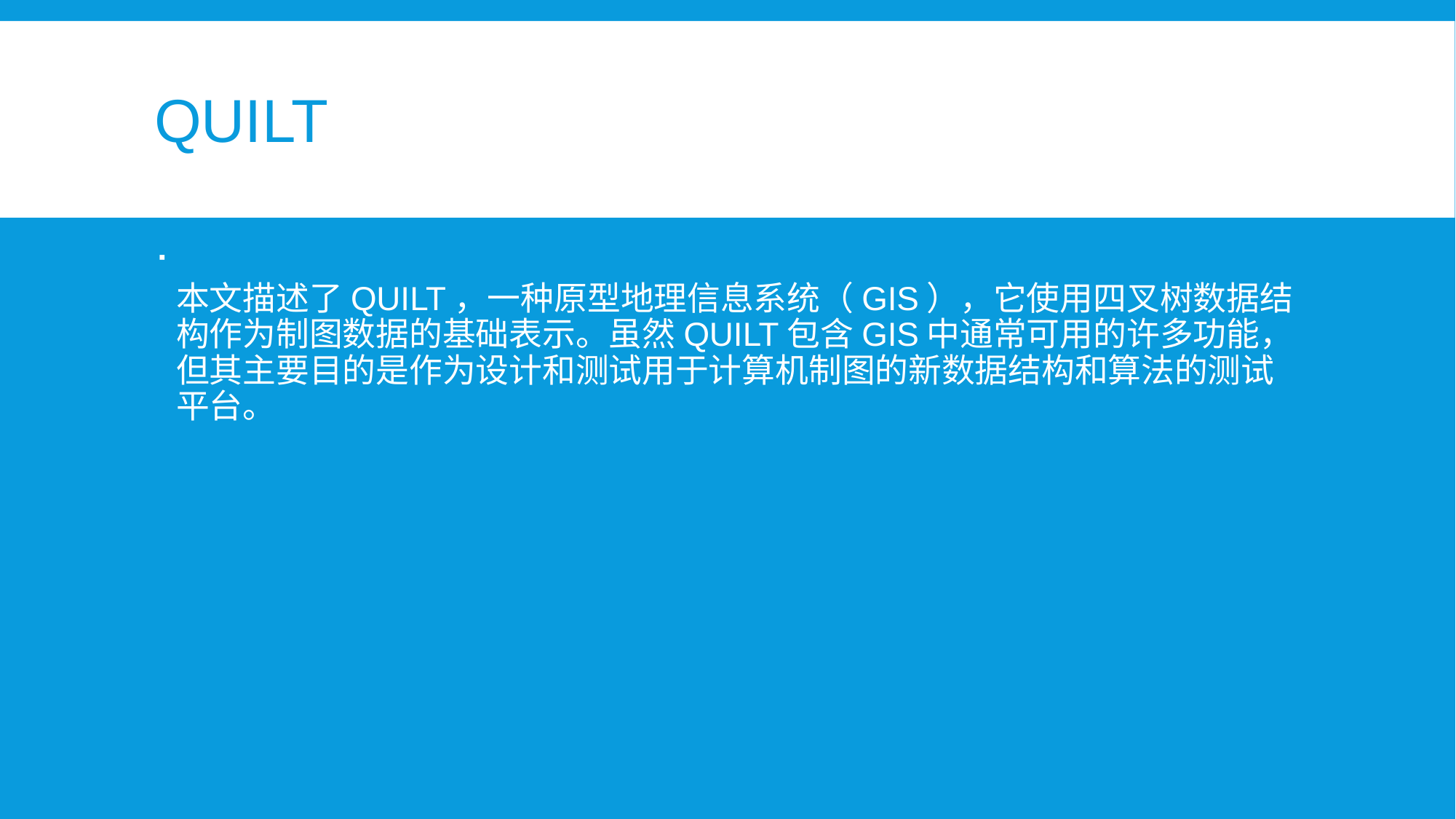

# QUILT
本文描述了QUILT，一种原型地理信息系统（GIS），它使用四叉树数据结构作为制图数据的基础表示。虽然QUILT包含GIS中通常可用的许多功能，但其主要目的是作为设计和测试用于计算机制图的新数据结构和算法的测试平台。